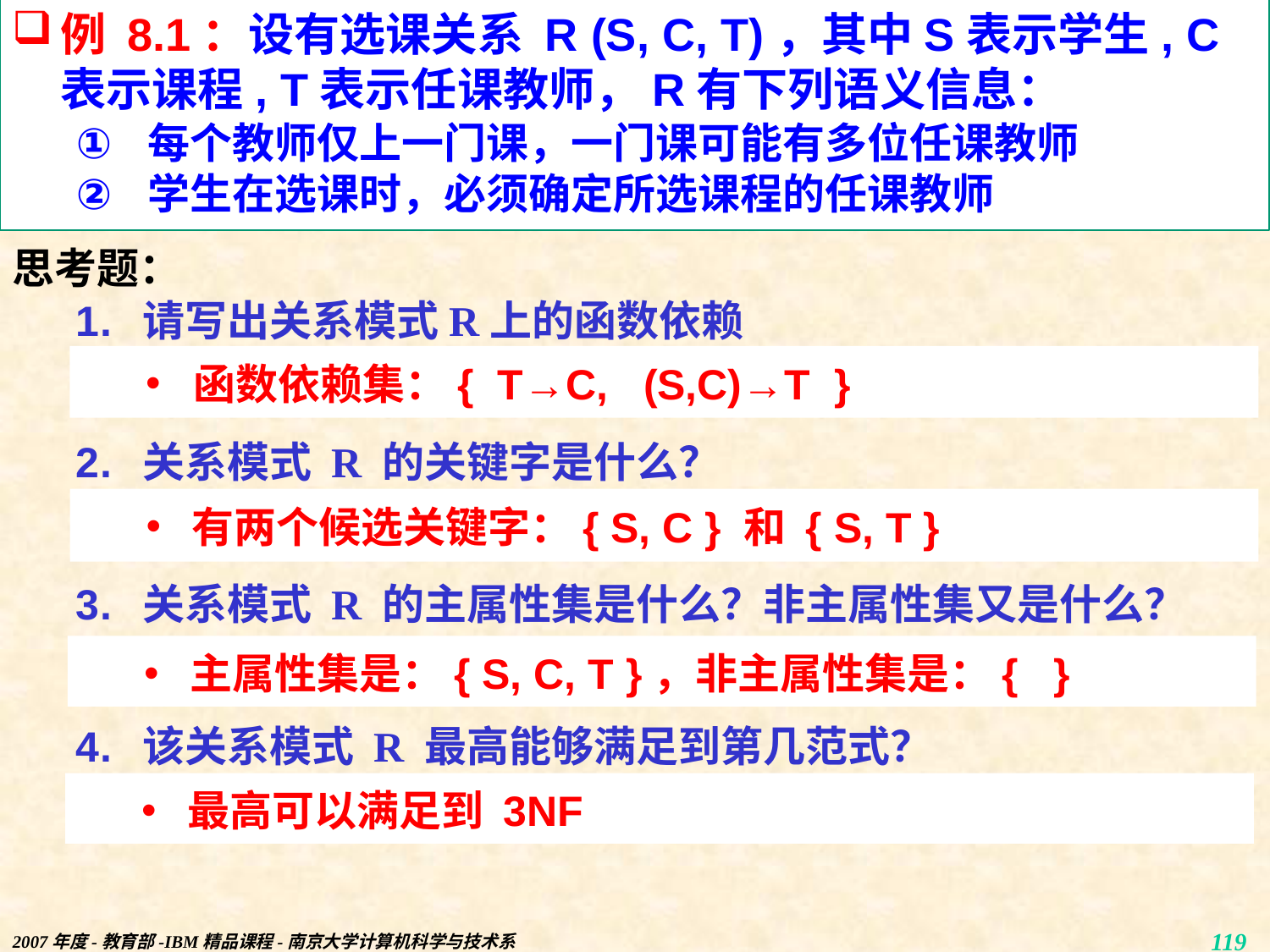

例 8.1：设有选课关系 R (S, C, T)，其中S表示学生, C表示课程, T表示任课教师，R有下列语义信息：
每个教师仅上一门课，一门课可能有多位任课教师
学生在选课时，必须确定所选课程的任课教师
思考题：
请写出关系模式R上的函数依赖

关系模式 R 的关键字是什么？

关系模式 R 的主属性集是什么？非主属性集又是什么？

该关系模式 R 最高能够满足到第几范式？
函数依赖集：{  T→C,   (S,C)→T  }
有两个候选关键字：{ S, C } 和 { S, T }
主属性集是：{ S, C, T }，非主属性集是：{   }
最高可以满足到 3NF
119
2007年度-教育部-IBM精品课程-南京大学计算机科学与技术系